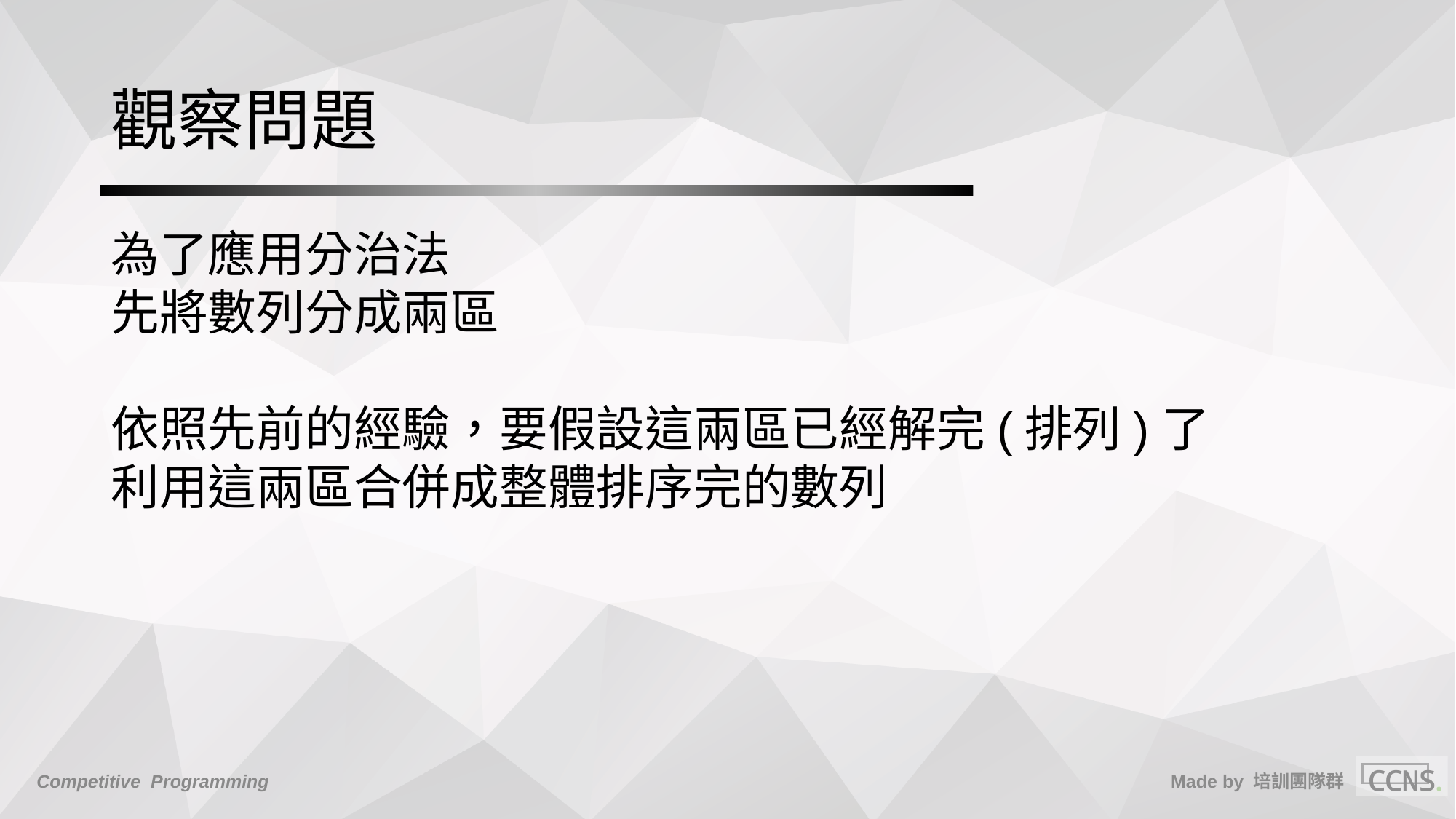

# 觀察問題
為了應用分治法
先將數列分成兩區

依照先前的經驗，要假設這兩區已經解完(排列)了
利用這兩區合併成整體排序完的數列